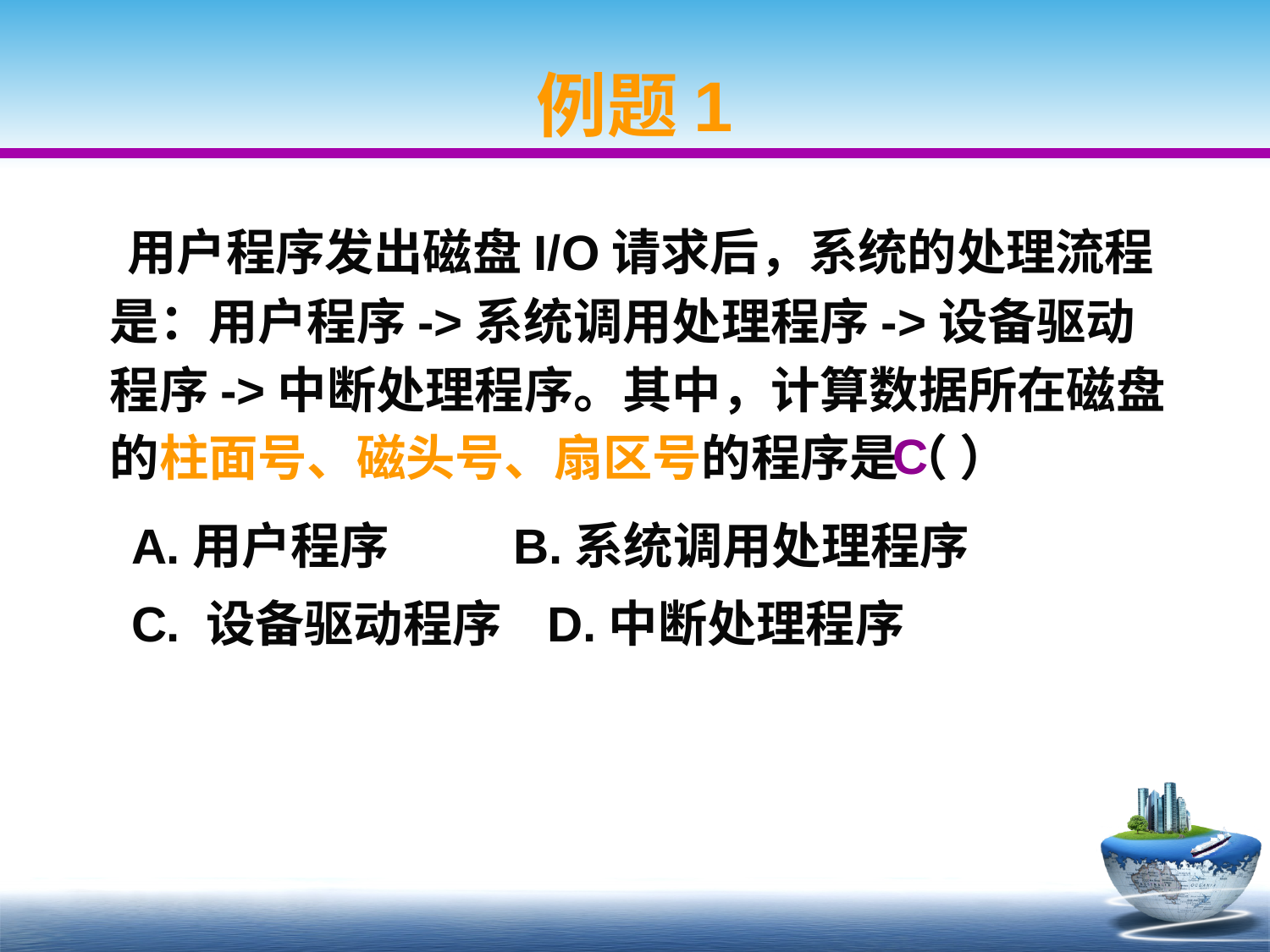

# 例题1

    用户程序发出磁盘I/O请求后，系统的处理流程是：用户程序->系统调用处理程序->设备驱动程序->中断处理程序。其中，计算数据所在磁盘的柱面号、磁头号、扇区号的程序是（ ）
     A.用户程序          B.系统调用处理程序
     C. 设备驱动程序   D.中断处理程序
C